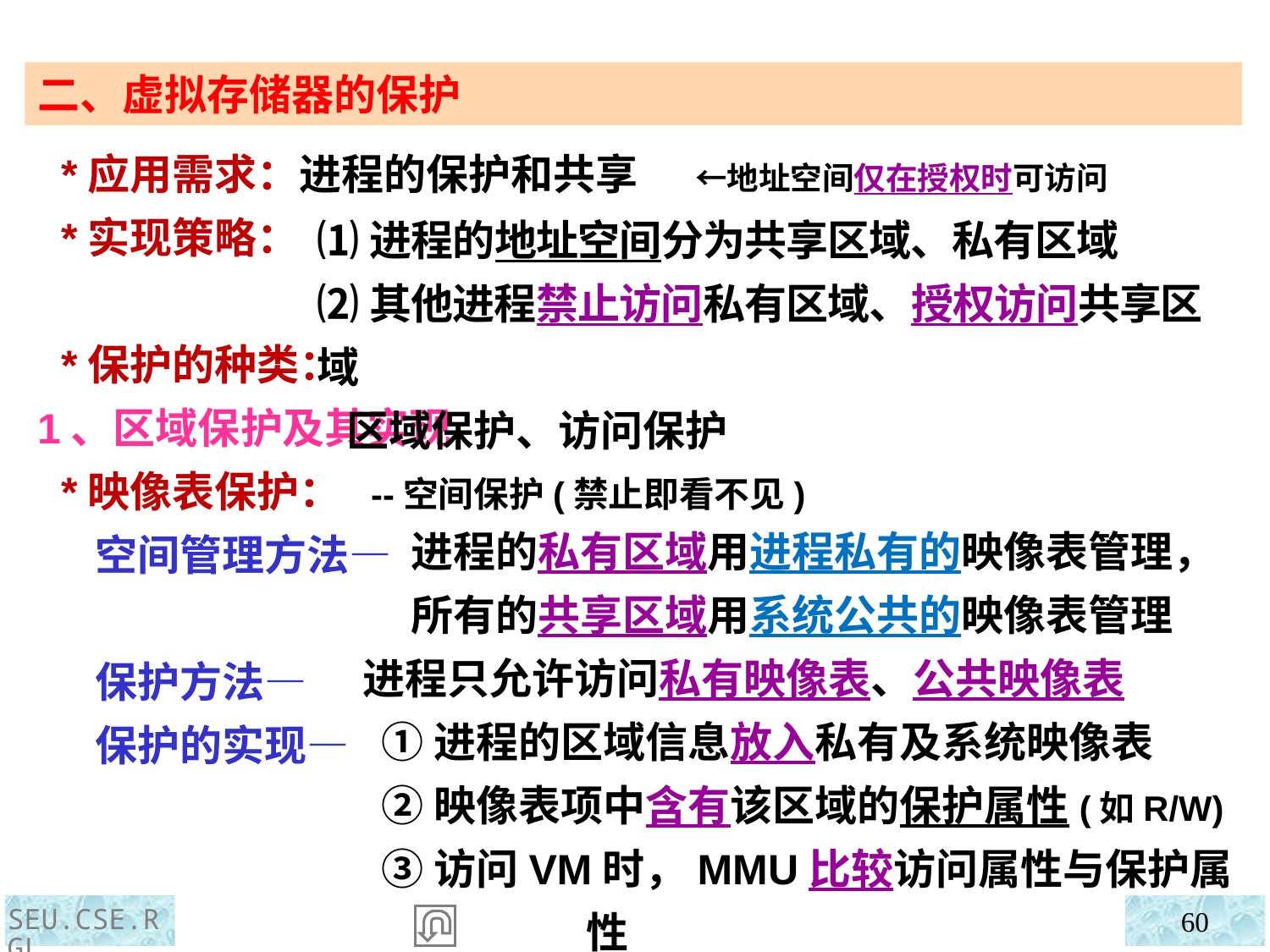

二、虚拟存储器的保护
  *应用需求：进程的保护和共享      ←地址空间仅在授权时可访问
  *实现策略：

  *保护的种类：
1、区域保护及其实现
⑴进程的地址空间分为共享区域、私有区域
⑵其他进程禁止访问私有区域、授权访问共享区域
  区域保护、访问保护
  *映像表保护：  --空间保护(禁止即看不见)
     空间管理方法—

     保护方法—
     保护的实现—
    进程的私有区域用进程私有的映像表管理，
    所有的共享区域用系统公共的映像表管理
进程只允许访问私有映像表、公共映像表
  ①进程的区域信息放入私有及系统映像表
  ②映像表项中含有该区域的保护属性(如R/W)
  ③访问VM时，MMU比较访问属性与保护属性
SEU.CSE.RGL
60